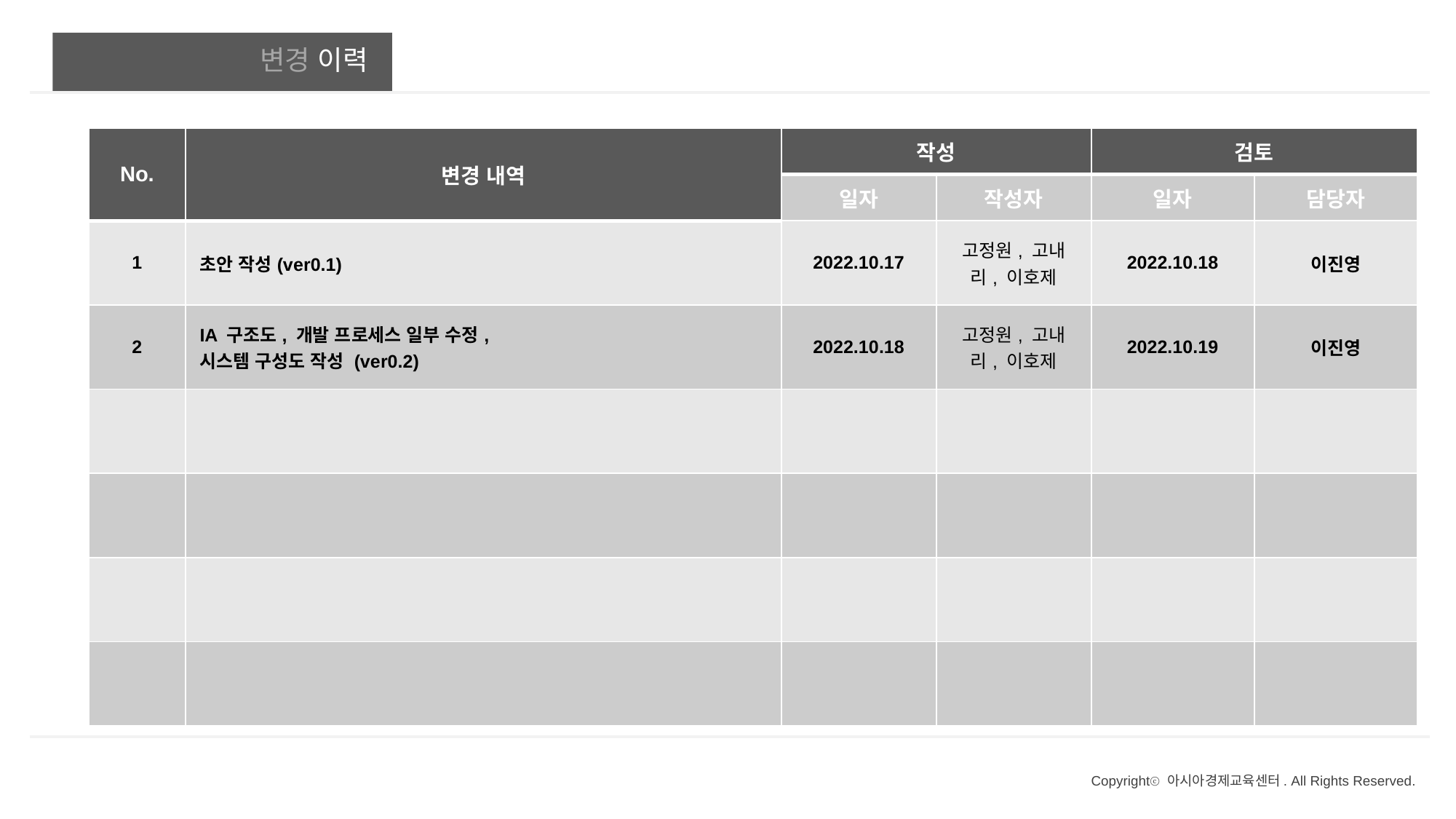

변경 이력 관리

변경 이력
| No. | 변경 내역 | 작성 |  | 검토 |  |
| --- | --- | --- | --- | --- | --- |
|  |  | 일자 | 작성자 | 일자 | 담당자 |
| 1 | 초안 작성(ver0.1) | 2022.10.17 | 고정원, 고내리, 이호제 | 2022.10.18 | 이진영 |
| 2 | IA 구조도, 개발 프로세스 일부 수정, 시스템 구성도 작성 (ver0.2) | 2022.10.18 | 고정원, 고내리, 이호제 | 2022.10.19 | 이진영 |
|  |  |  |  |  |  |
|  |  |  |  |  |  |
|  |  |  |  |  |  |
|  |  |  |  |  |  |